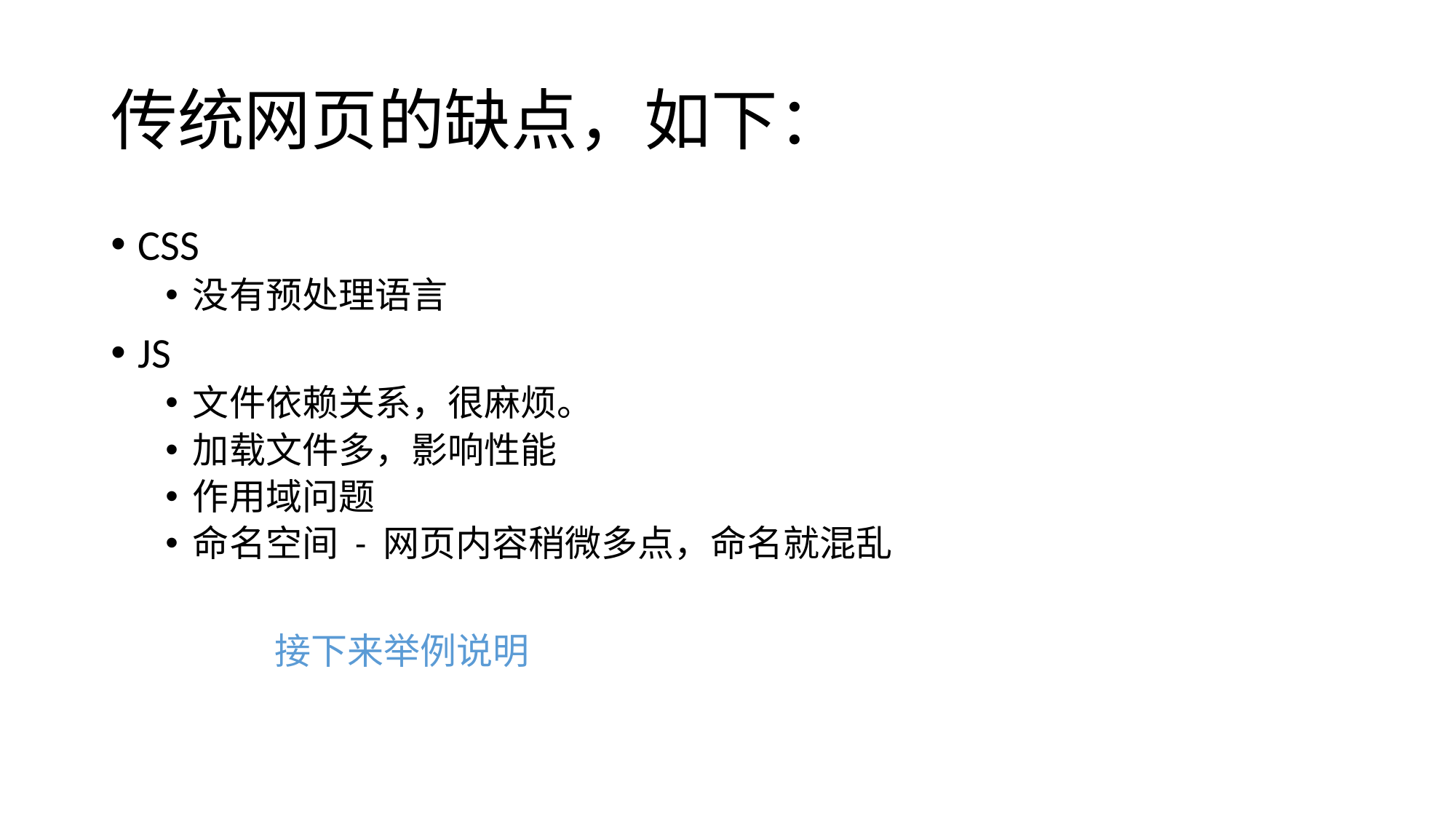

# 传统网页的缺点，如下：
CSS
没有预处理语言
JS
文件依赖关系，很麻烦。
加载文件多，影响性能
作用域问题
命名空间 - 网页内容稍微多点，命名就混乱

	接下来举例说明